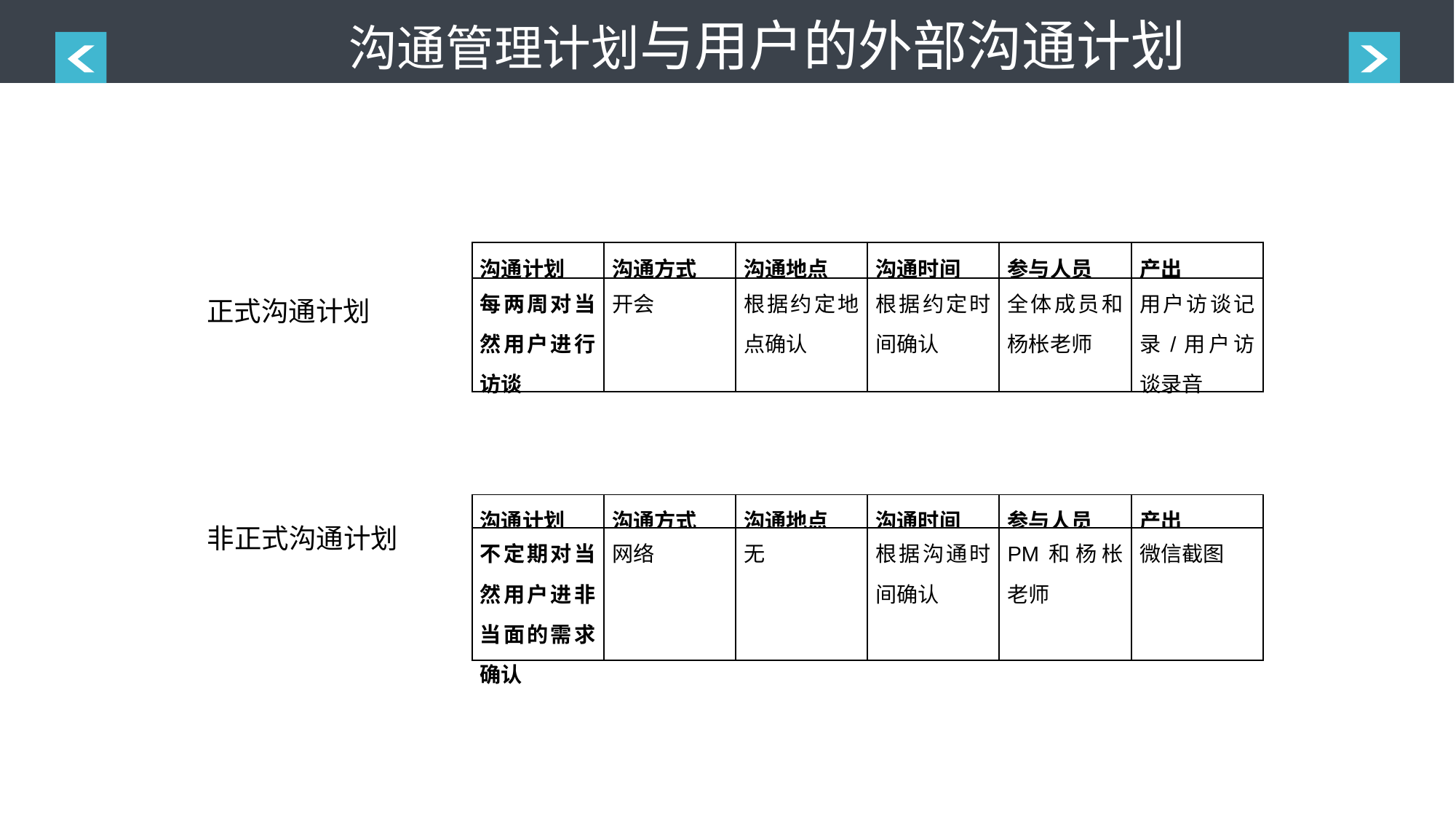

沟通管理计划与用户的外部沟通计划

| 沟通计划 | 沟通方式 | 沟通地点 | 沟通时间 | 参与人员 | 产出 |
| --- | --- | --- | --- | --- | --- |
| 每两周对当然用户进行访谈 | 开会 | 根据约定地点确认 | 根据约定时间确认 | 全体成员和杨枨老师 | 用户访谈记录/用户访谈录音 |
正式沟通计划
| 沟通计划 | 沟通方式 | 沟通地点 | 沟通时间 | 参与人员 | 产出 |
| --- | --- | --- | --- | --- | --- |
| 不定期对当然用户进非当面的需求确认 | 网络 | 无 | 根据沟通时间确认 | PM和杨枨老师 | 微信截图 |
非正式沟通计划